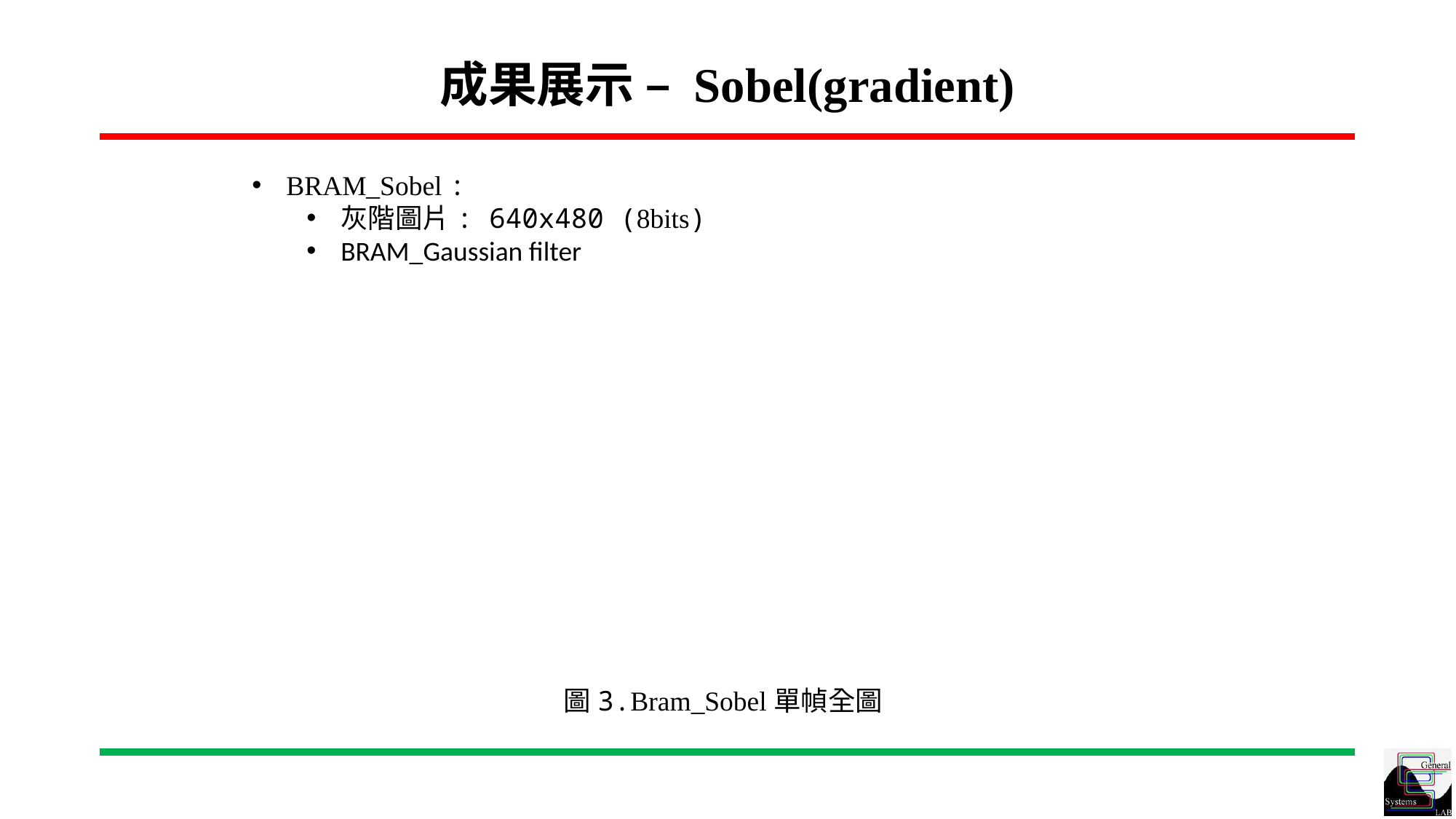

# 成果展示 – Sobel(gradient)
BRAM_Sobel :
灰階圖片: 640x480 (8bits)
BRAM_Gaussian filter
圖3.Bram_Sobel單幀全圖